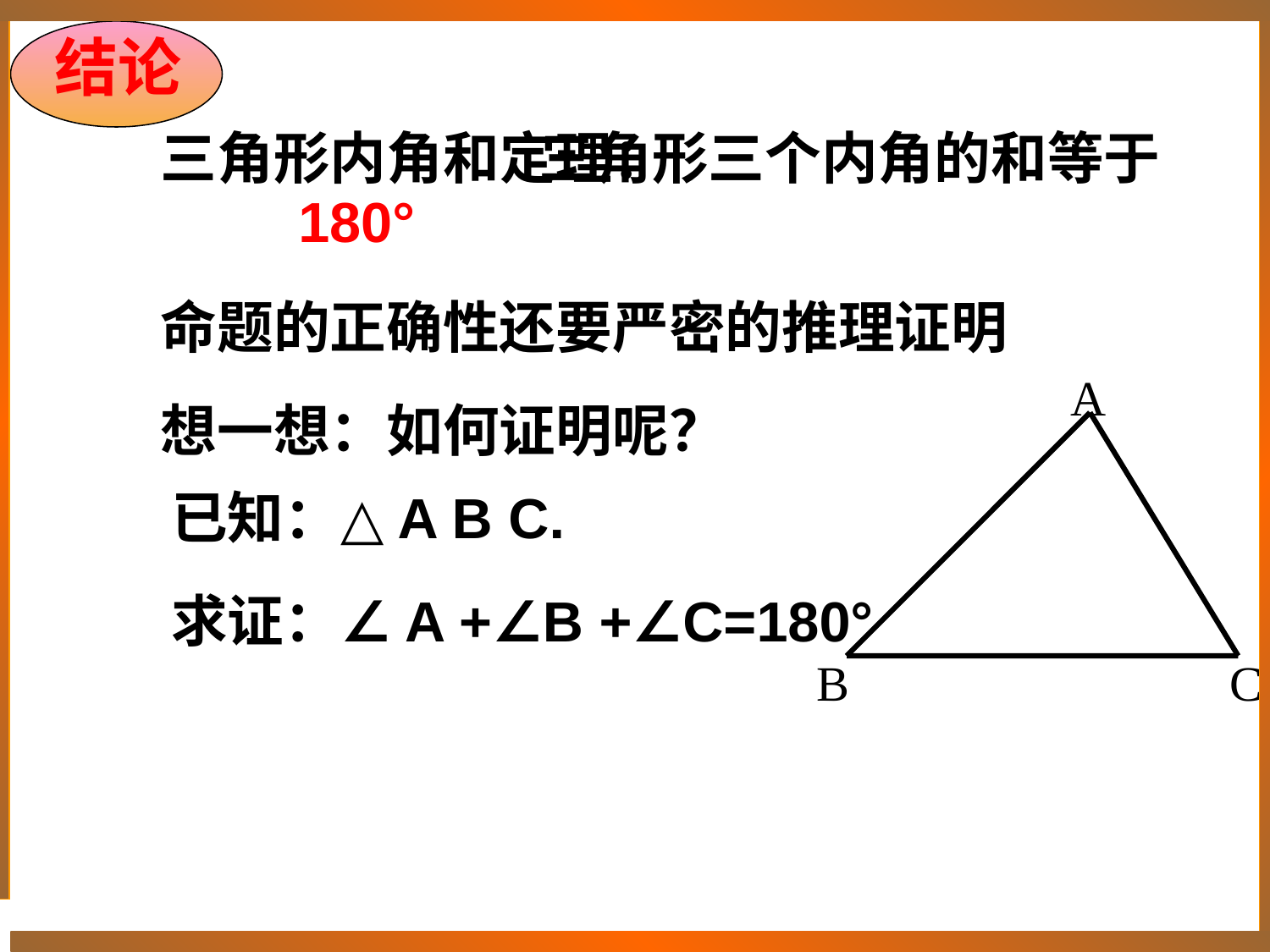

结论
三角形内角和定理：
                  三角形三个内角的和等于
180°
命题的正确性还要严密的推理证明
想一想：如何证明呢？
A

B
C
已知：△A B C.
求证：∠A +∠B +∠C=180°